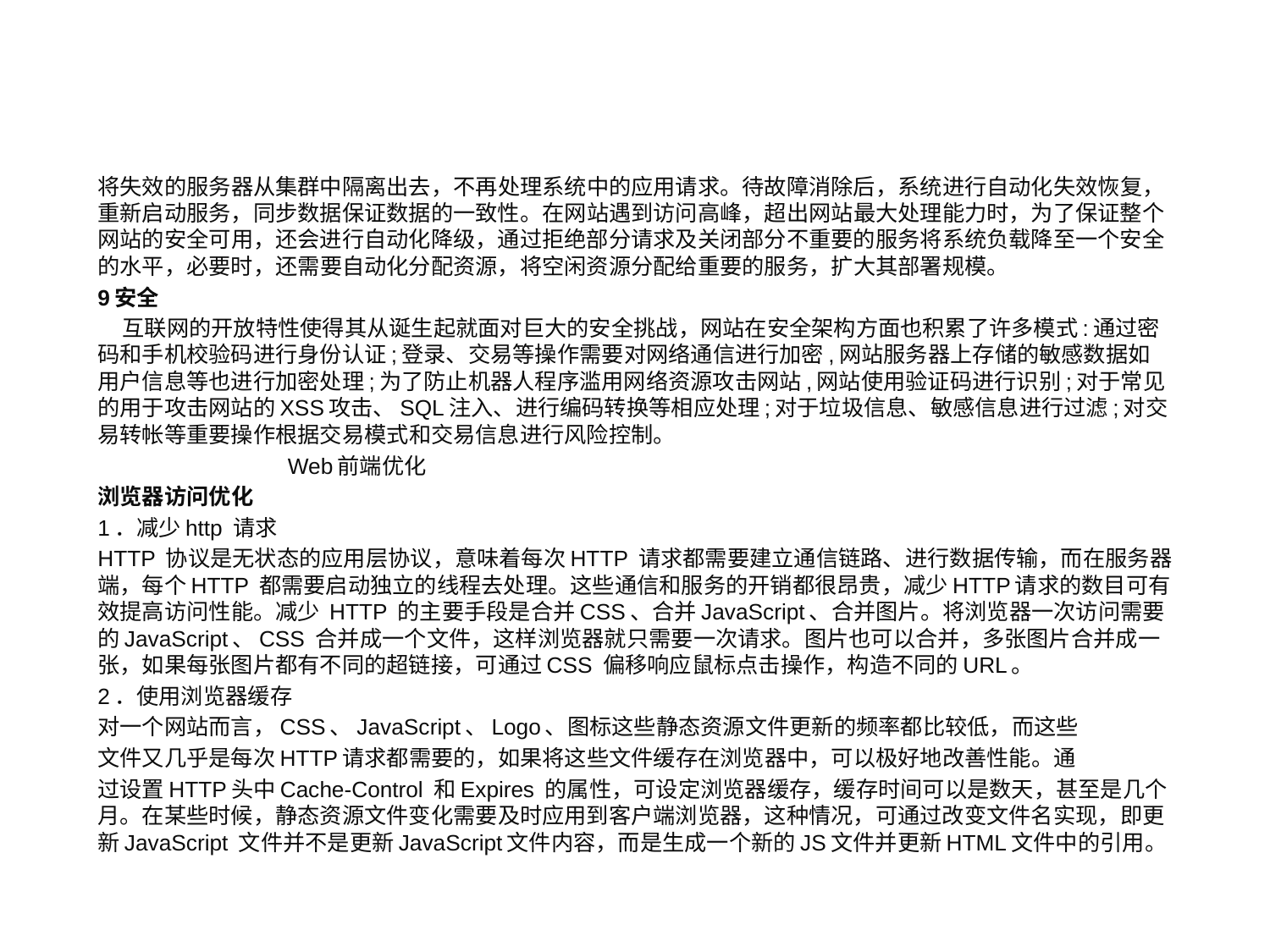

将失效的服务器从集群中隔离出去，不再处理系统中的应用请求。待故障消除后，系统进行自动化失效恢复，重新启动服务，同步数据保证数据的一致性。在网站遇到访问高峰，超出网站最大处理能力时，为了保证整个网站的安全可用，还会进行自动化降级，通过拒绝部分请求及关闭部分不重要的服务将系统负载降至一个安全的水平，必要时，还需要自动化分配资源，将空闲资源分配给重要的服务，扩大其部署规模。
9安全
    互联网的开放特性使得其从诞生起就面对巨大的安全挑战，网站在安全架构方面也积累了许多模式:通过密码和手机校验码进行身份认证;登录、交易等操作需要对网络通信进行加密,网站服务器上存储的敏感数据如用户信息等也进行加密处理;为了防止机器人程序滥用网络资源攻击网站,网站使用验证码进行识别;对于常见的用于攻击网站的XSS攻击、SQL注入、进行编码转换等相应处理;对于垃圾信息、敏感信息进行过滤;对交易转帐等重要操作根据交易模式和交易信息进行风险控制。
                               Web前端优化
浏览器访问优化
1．减少http 请求
HTTP 协议是无状态的应用层协议，意味着每次HTTP 请求都需要建立通信链路、进行数据传输，而在服务器端，每个HTTP 都需要启动独立的线程去处理。这些通信和服务的开销都很昂贵，减少HTTP请求的数目可有效提高访问性能。减少 HTTP 的主要手段是合并CSS、合并JavaScript、合并图片。将浏览器一次访问需要的JavaScript、CSS 合并成一个文件，这样浏览器就只需要一次请求。图片也可以合并，多张图片合并成一张，如果每张图片都有不同的超链接，可通过CSS 偏移响应鼠标点击操作，构造不同的URL。
2．使用浏览器缓存
对一个网站而言，CSS、JavaScript、Logo、图标这些静态资源文件更新的频率都比较低，而这些
文件又几乎是每次HTTP请求都需要的，如果将这些文件缓存在浏览器中，可以极好地改善性能。通
过设置HTTP头中Cache-Control 和Expires 的属性，可设定浏览器缓存，缓存时间可以是数天，甚至是几个月。在某些时候，静态资源文件变化需要及时应用到客户端浏览器，这种情况，可通过改变文件名实现，即更新JavaScript 文件并不是更新JavaScript文件内容，而是生成一个新的JS文件并更新HTML文件中的引用。